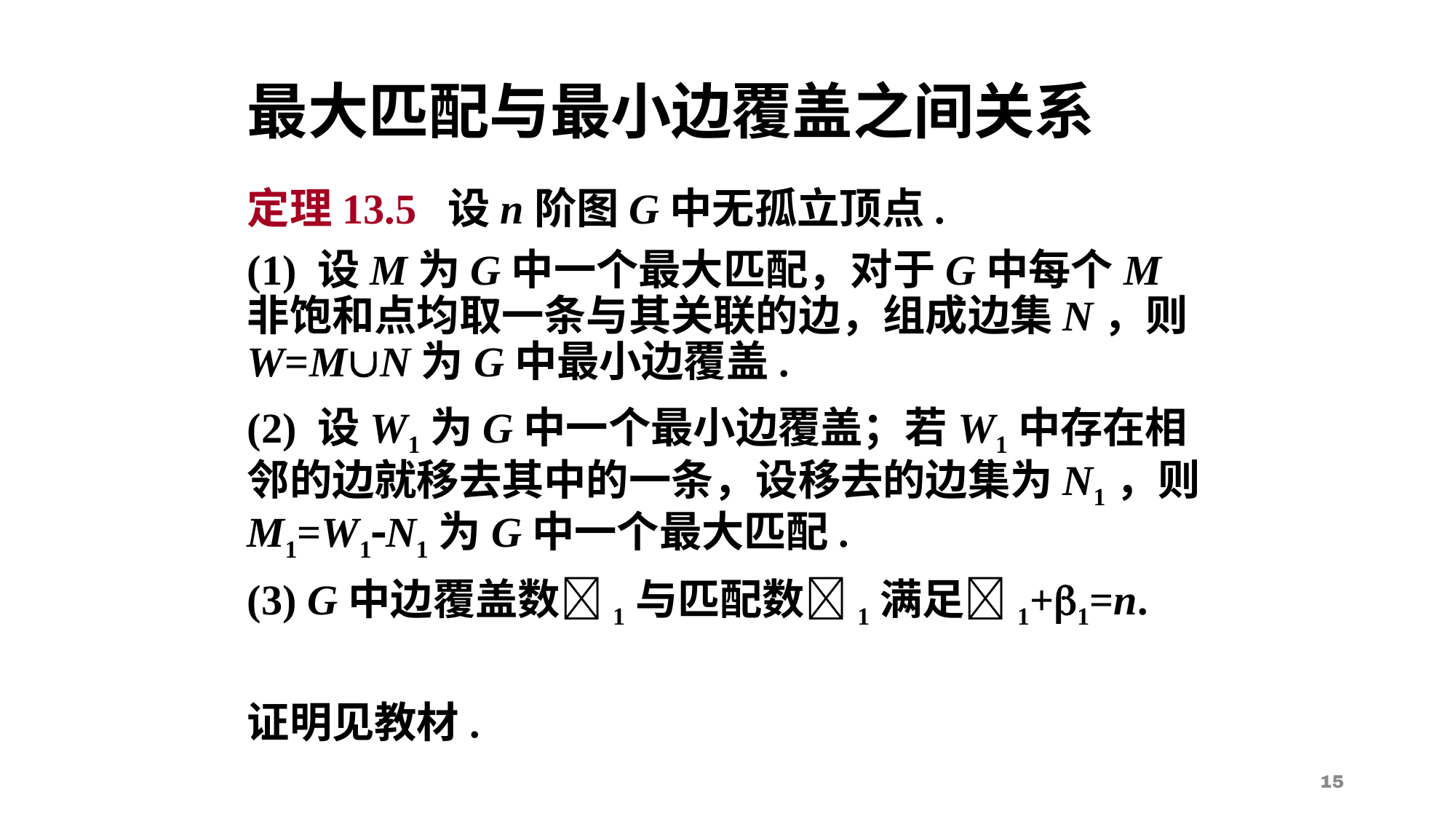

# 最大匹配与最小边覆盖之间关系
定理13.5  设n阶图G中无孤立顶点.
(1) 设M为G中一个最大匹配，对于G中每个M非饱和点均取一条与其关联的边，组成边集N，则W=M∪N为G中最小边覆盖.
(2) 设W1为G中一个最小边覆盖；若W1中存在相邻的边就移去其中的一条，设移去的边集为N1，则M1=W1−N1为G中一个最大匹配.
(3) G中边覆盖数α1与匹配数β1满足α1+β1=n.

证明见教材.
15